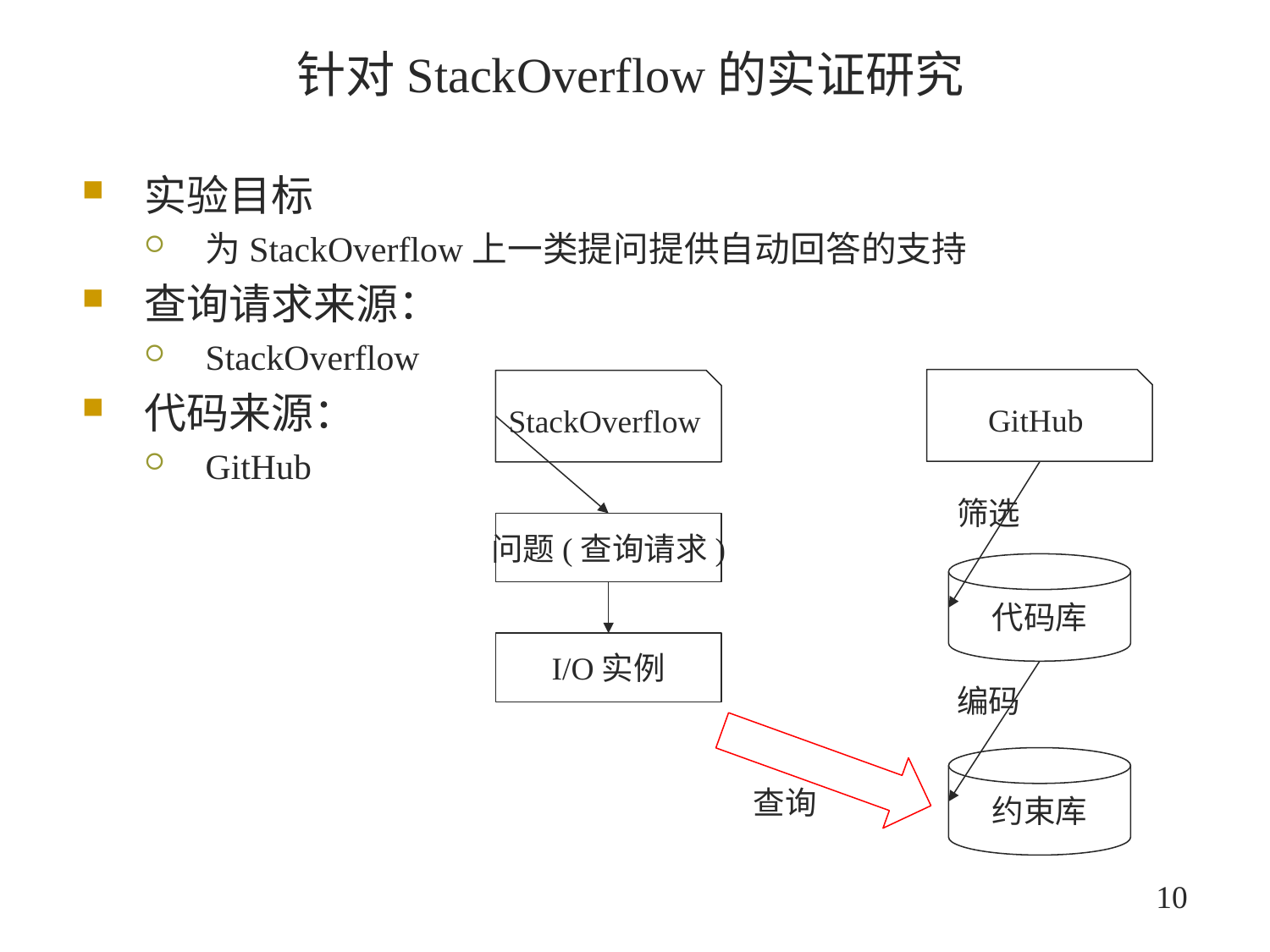

# 针对StackOverflow的实证研究
实验目标
为StackOverflow上一类提问提供自动回答的支持
查询请求来源：
StackOverflow
代码来源：
GitHub

GitHub
StackOverflow
筛选
问题(查询请求)
代码库
I/O实例
编码

约束库
查询
10